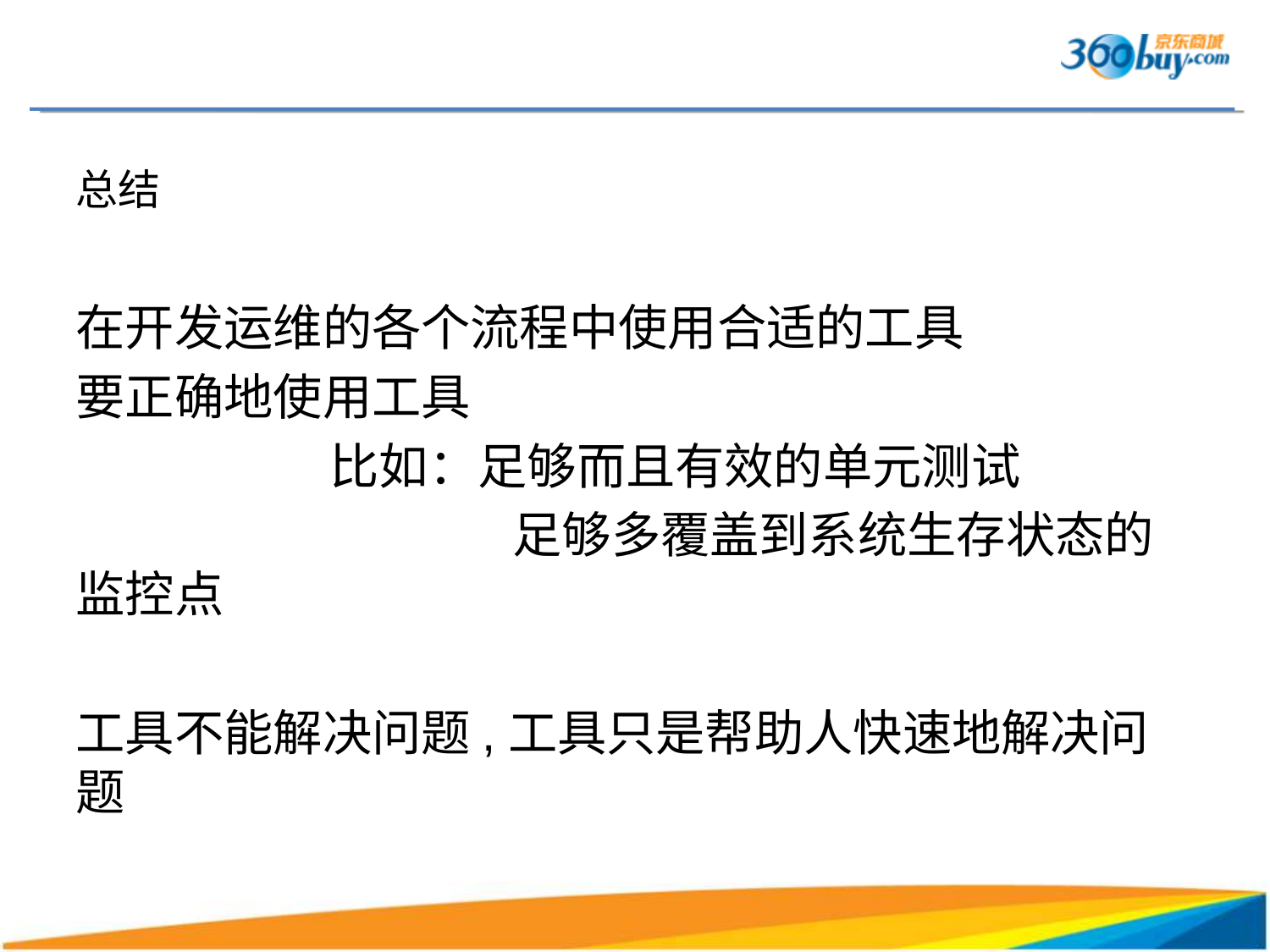

总结

在开发运维的各个流程中使用合适的工具
要正确地使用工具
		比如：足够而且有效的单元测试
			    足够多覆盖到系统生存状态的监控点

工具不能解决问题,工具只是帮助人快速地解决问题